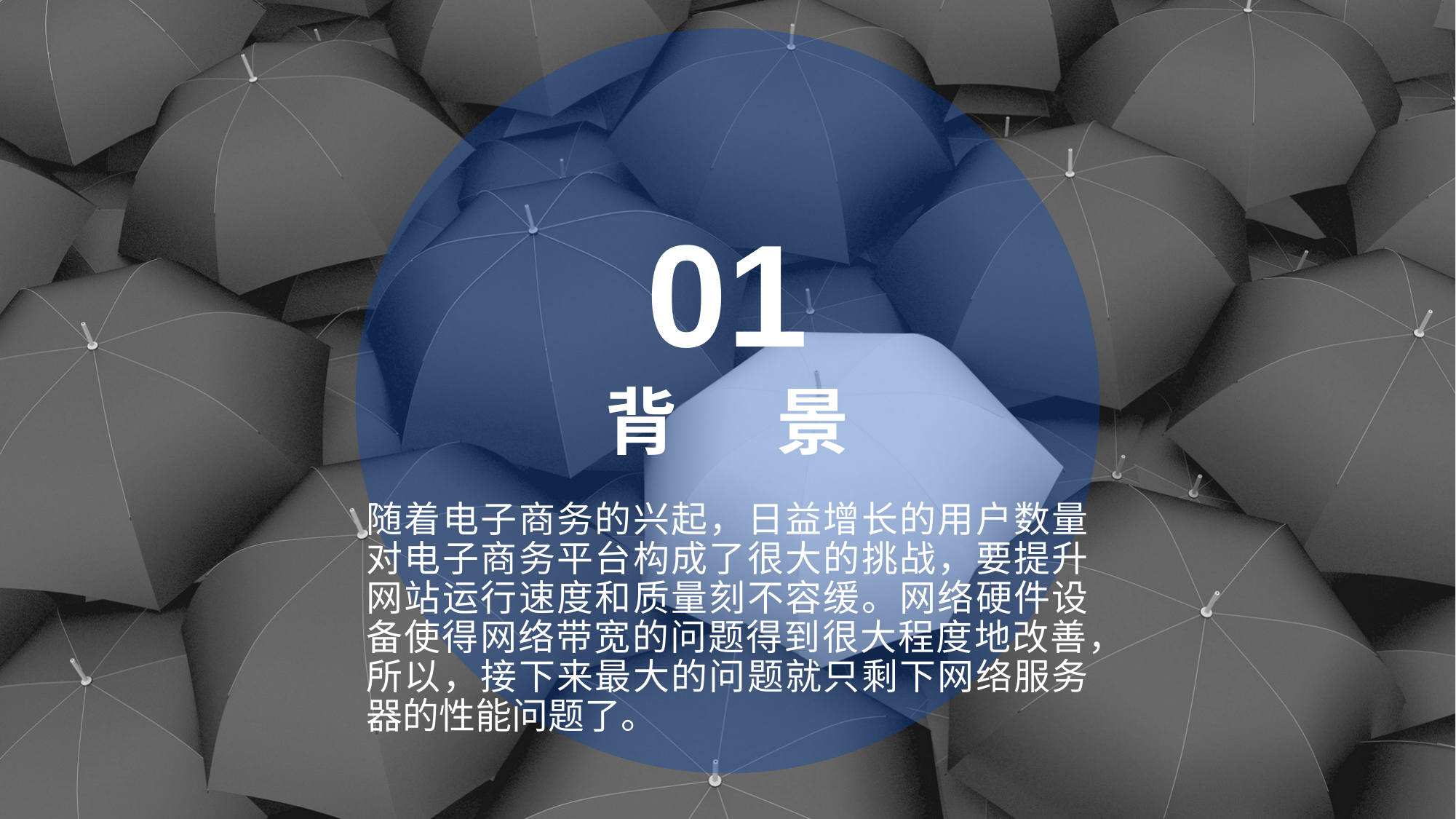

# 背      景

随着电子商务的兴起，日益增长的用户数量对电子商务平台构成了很大的挑战，要提升网站运行速度和质量刻不容缓。网络硬件设备使得网络带宽的问题得到很大程度地改善，所以，接下来最大的问题就只剩下网络服务器的性能问题了。